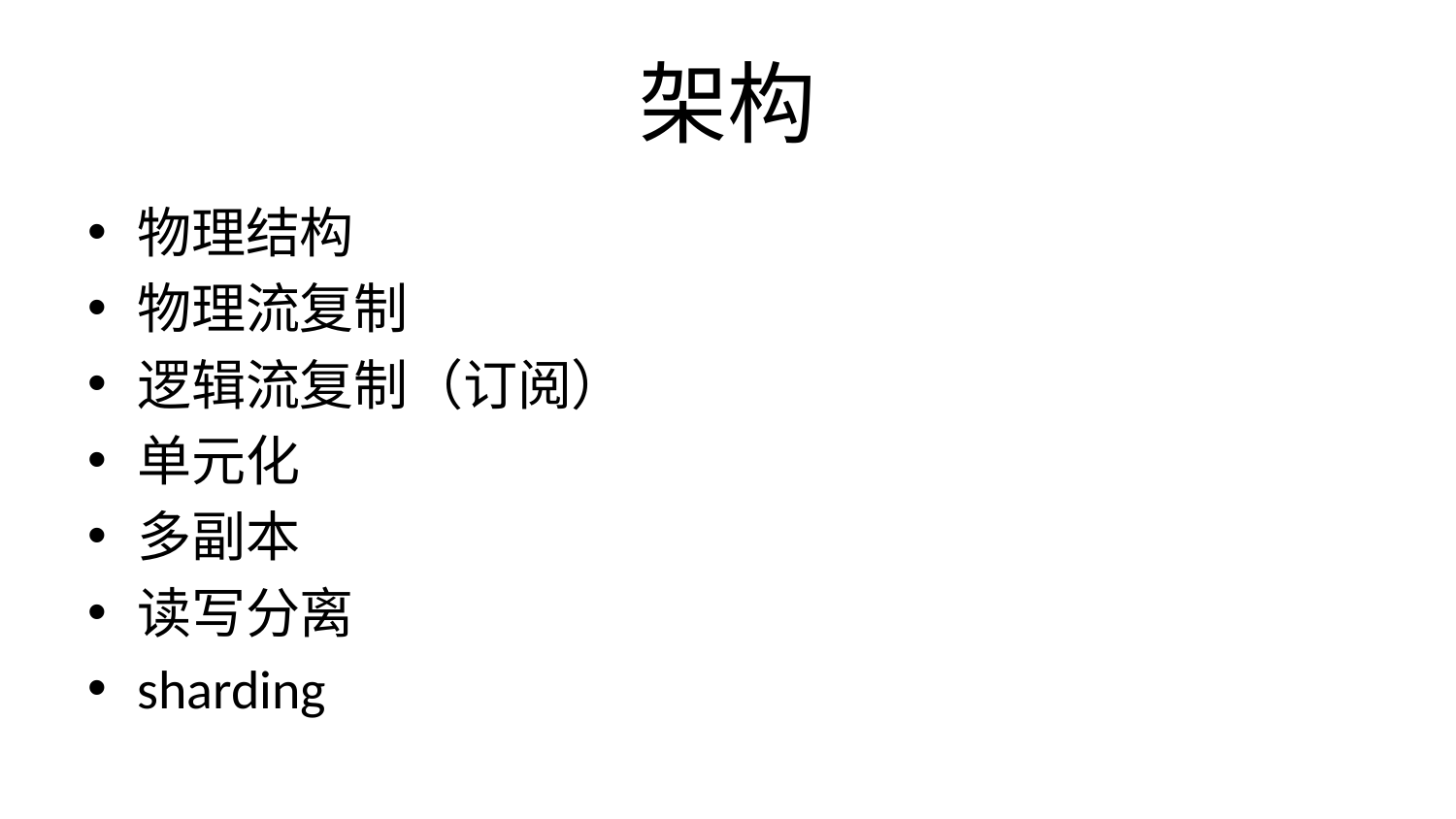

# 架构
物理结构
物理流复制
逻辑流复制（订阅）
单元化
多副本
读写分离
sharding